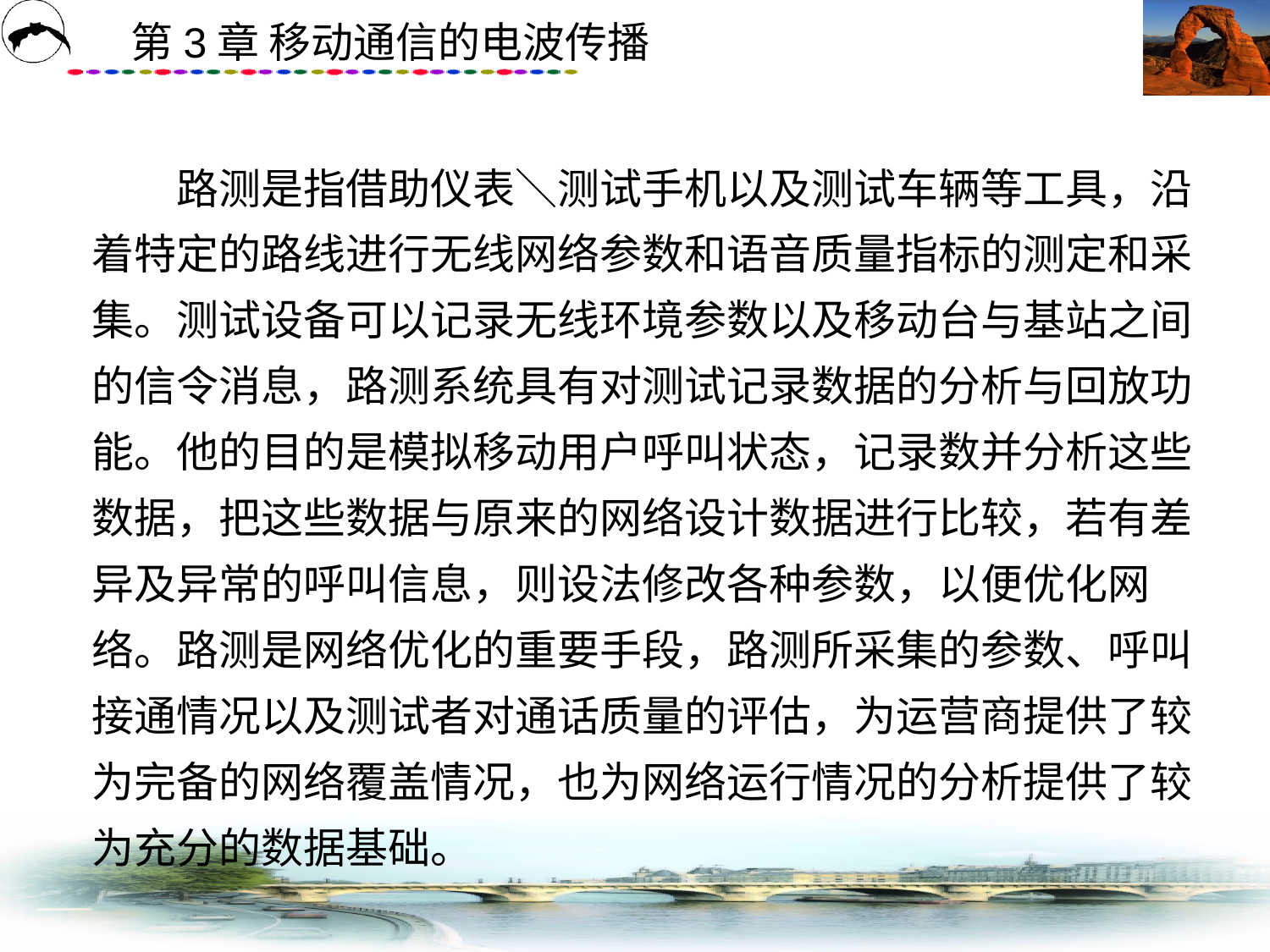

# 路测是指借助仪表＼测试手机以及测试车辆等工具，沿着特定的路线进行无线网络参数和语音质量指标的测定和采集。测试设备可以记录无线环境参数以及移动台与基站之间的信令消息，路测系统具有对测试记录数据的分析与回放功能。他的目的是模拟移动用户呼叫状态，记录数并分析这些数据，把这些数据与原来的网络设计数据进行比较，若有差异及异常的呼叫信息，则设法修改各种参数，以便优化网络。路测是网络优化的重要手段，路测所采集的参数、呼叫接通情况以及测试者对通话质量的评估，为运营商提供了较为完备的网络覆盖情况，也为网络运行情况的分析提供了较为充分的数据基础。